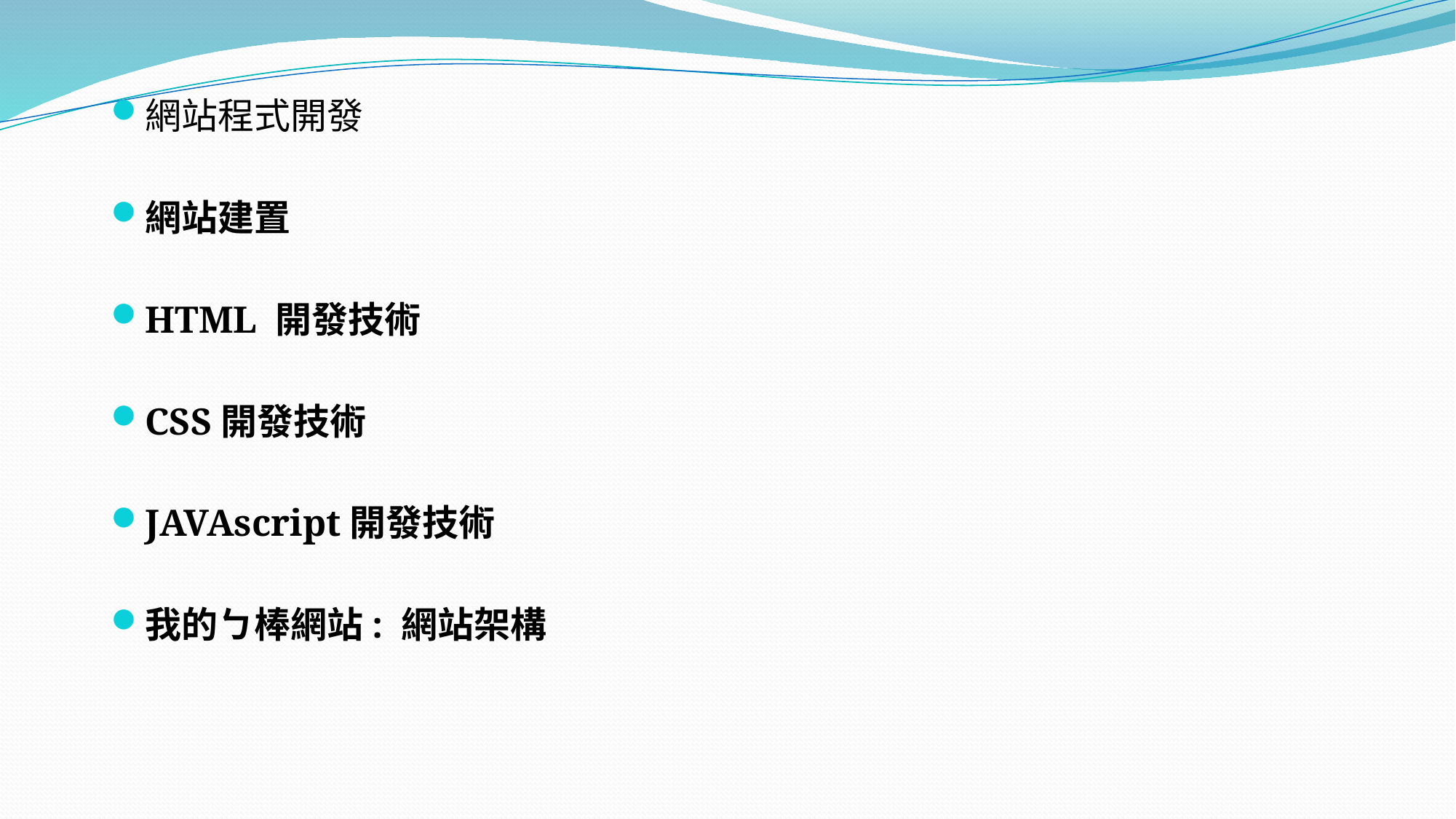

網站程式開發

網站建置

HTML 開發技術

CSS開發技術

JAVAscript開發技術

我的ㄅ棒網站: 網站架構